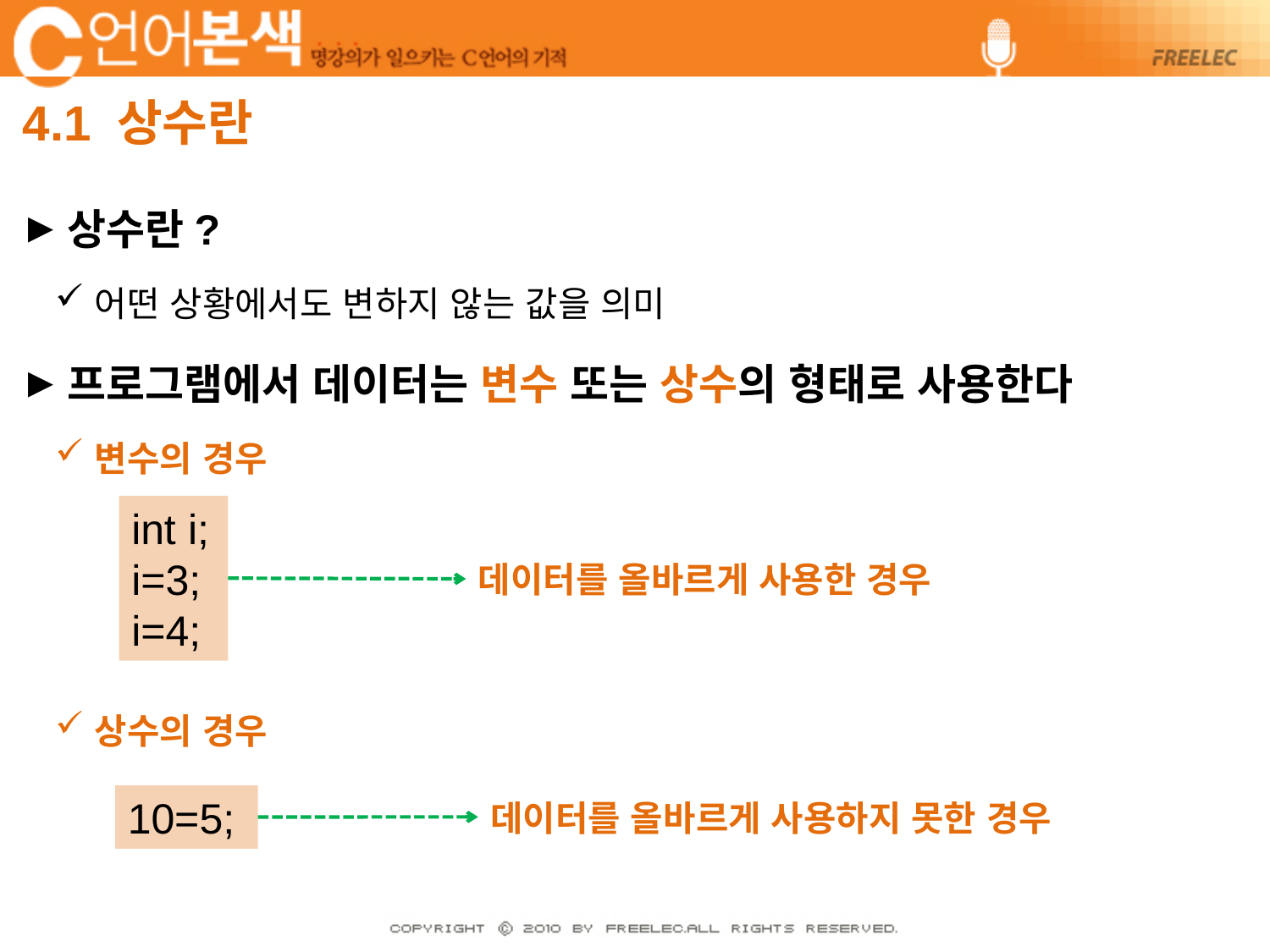

# 4.1 상수란
상수란?
어떤 상황에서도 변하지 않는 값을 의미
프로그램에서 데이터는 변수 또는 상수의 형태로 사용한다
변수의 경우

상수의 경우

int i;
i=3;
i=4;
데이터를 올바르게 사용한 경우
10=5;
데이터를 올바르게 사용하지 못한 경우